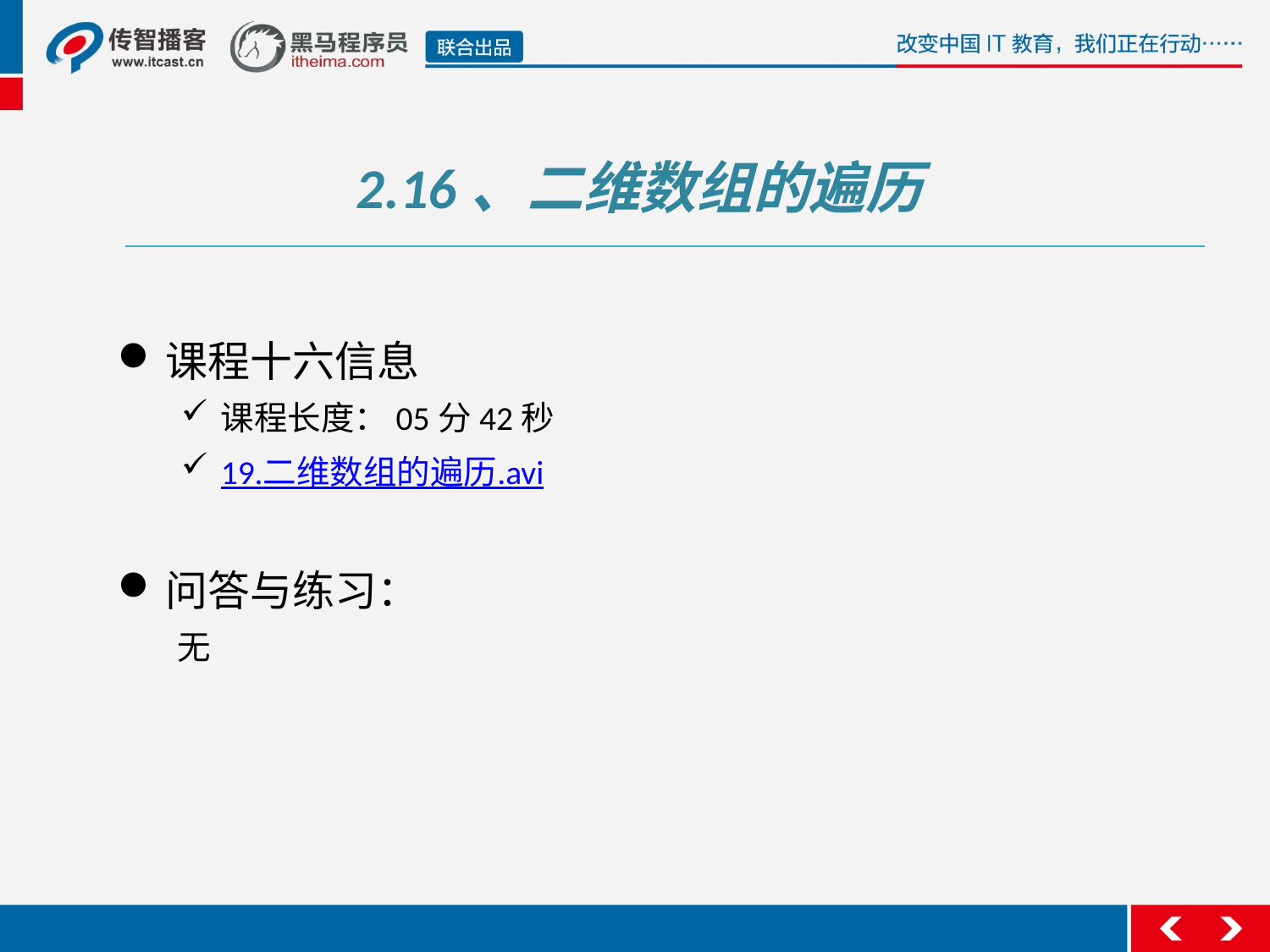

2.16、二维数组的遍历

课程十六信息
课程长度：05分42秒
19.二维数组的遍历.avi

问答与练习：
       无